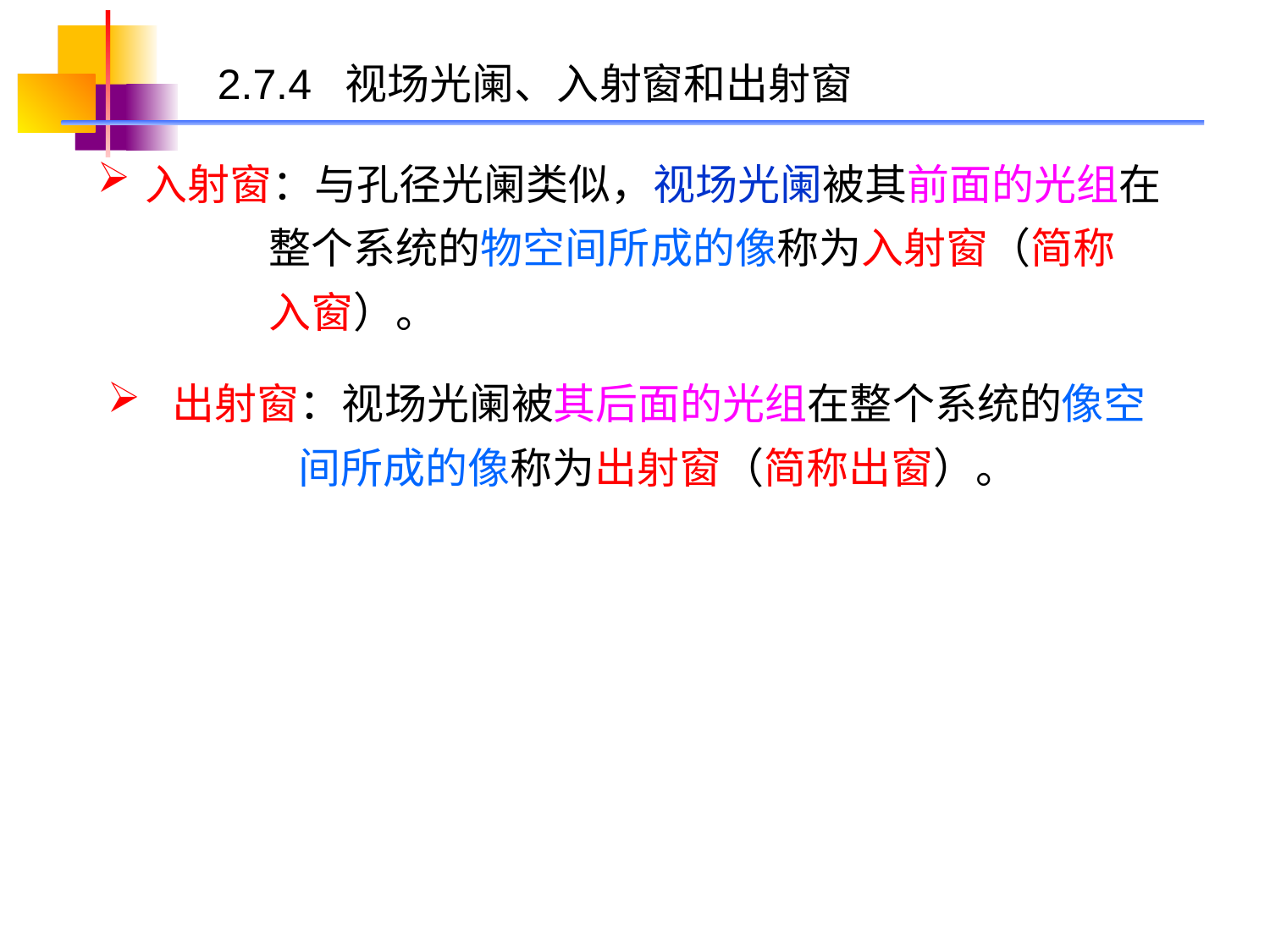

2.7.4  视场光阑、入射窗和出射窗
入射窗：与孔径光阑类似，视场光阑被其前面的光组在
                 整个系统的物空间所成的像称为入射窗（简称
                 入窗）。
出射窗：视场光阑被其后面的光组在整个系统的像空
                   间所成的像称为出射窗（简称出窗）。